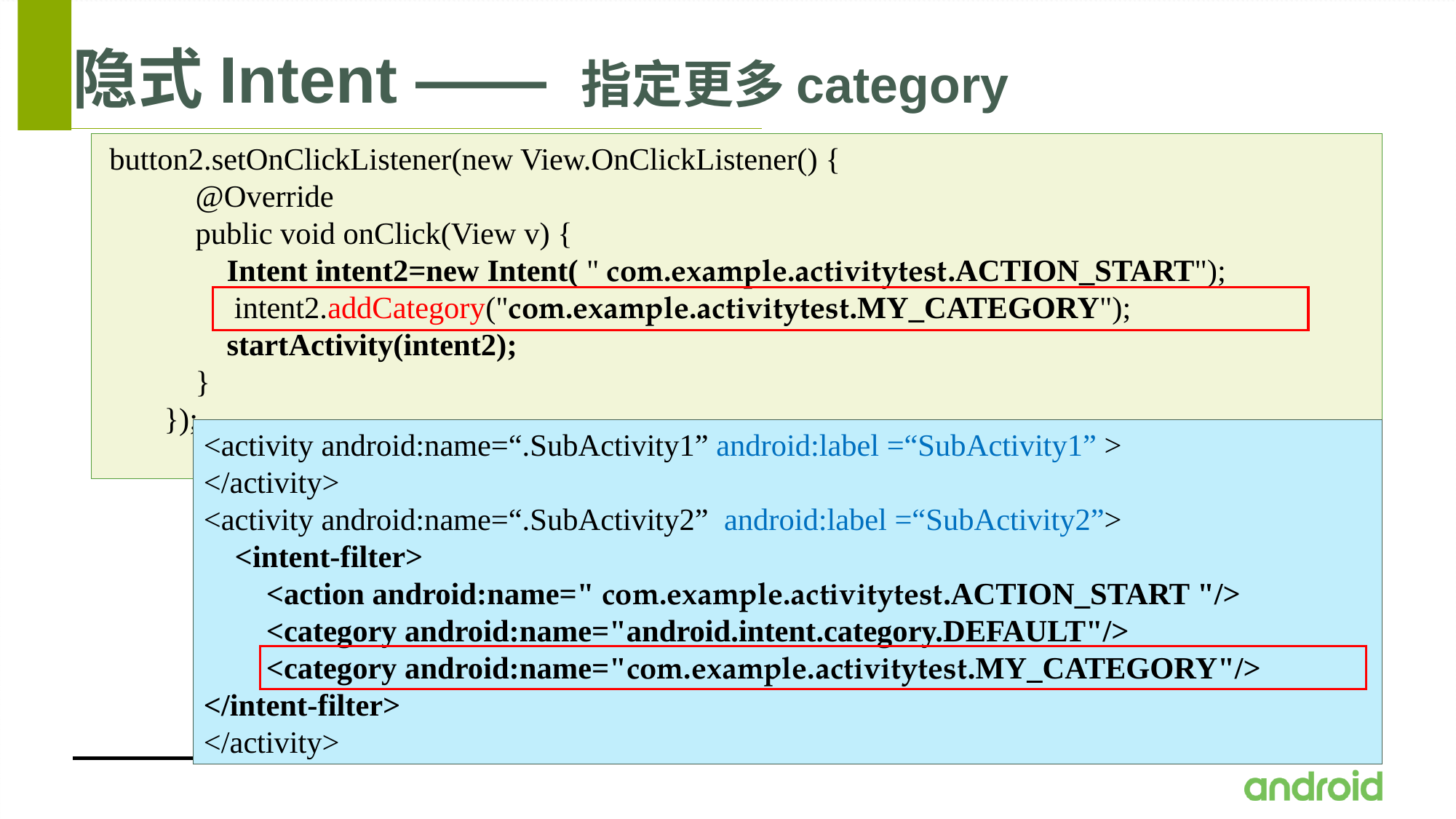

# 隐式Intent —— 指定更多category
 button2.setOnClickListener(new View.OnClickListener() {
            @Override
            public void onClick(View v) {
                Intent intent2=new Intent( " com.example.activitytest.ACTION_START");
	   intent2.addCategory("com.example.activitytest.MY_CATEGORY");
                startActivity(intent2);
            }
        });

<activity android:name=“.SubActivity1” android:label =“SubActivity1” >
</activity>
<activity android:name=“.SubActivity2”  android:label =“SubActivity2”>
    <intent-filter>
        <action android:name=" com.example.activitytest.ACTION_START "/>
        <category android:name="android.intent.category.DEFAULT"/>
        <category android:name="com.example.activitytest.MY_CATEGORY"/>
</intent-filter>
</activity>